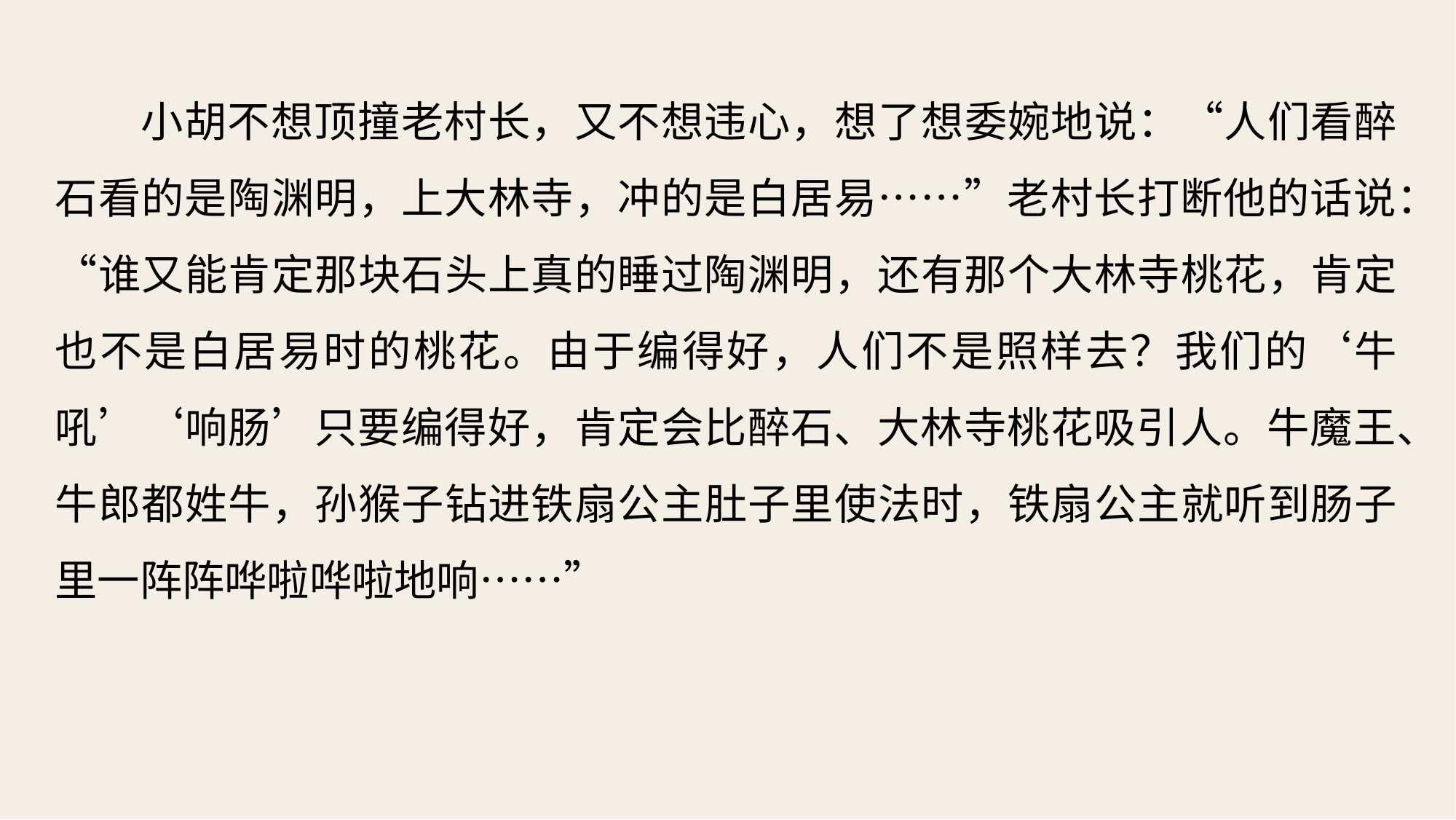

小胡不想顶撞老村长，又不想违心，想了想委婉地说：“人们看醉石看的是陶渊明，上大林寺，冲的是白居易……”老村长打断他的话说：“谁又能肯定那块石头上真的睡过陶渊明，还有那个大林寺桃花，肯定也不是白居易时的桃花。由于编得好，人们不是照样去？我们的‘牛吼’‘响肠’只要编得好，肯定会比醉石、大林寺桃花吸引人。牛魔王、牛郎都姓牛，孙猴子钻进铁扇公主肚子里使法时，铁扇公主就听到肠子里一阵阵哗啦哗啦地响……”